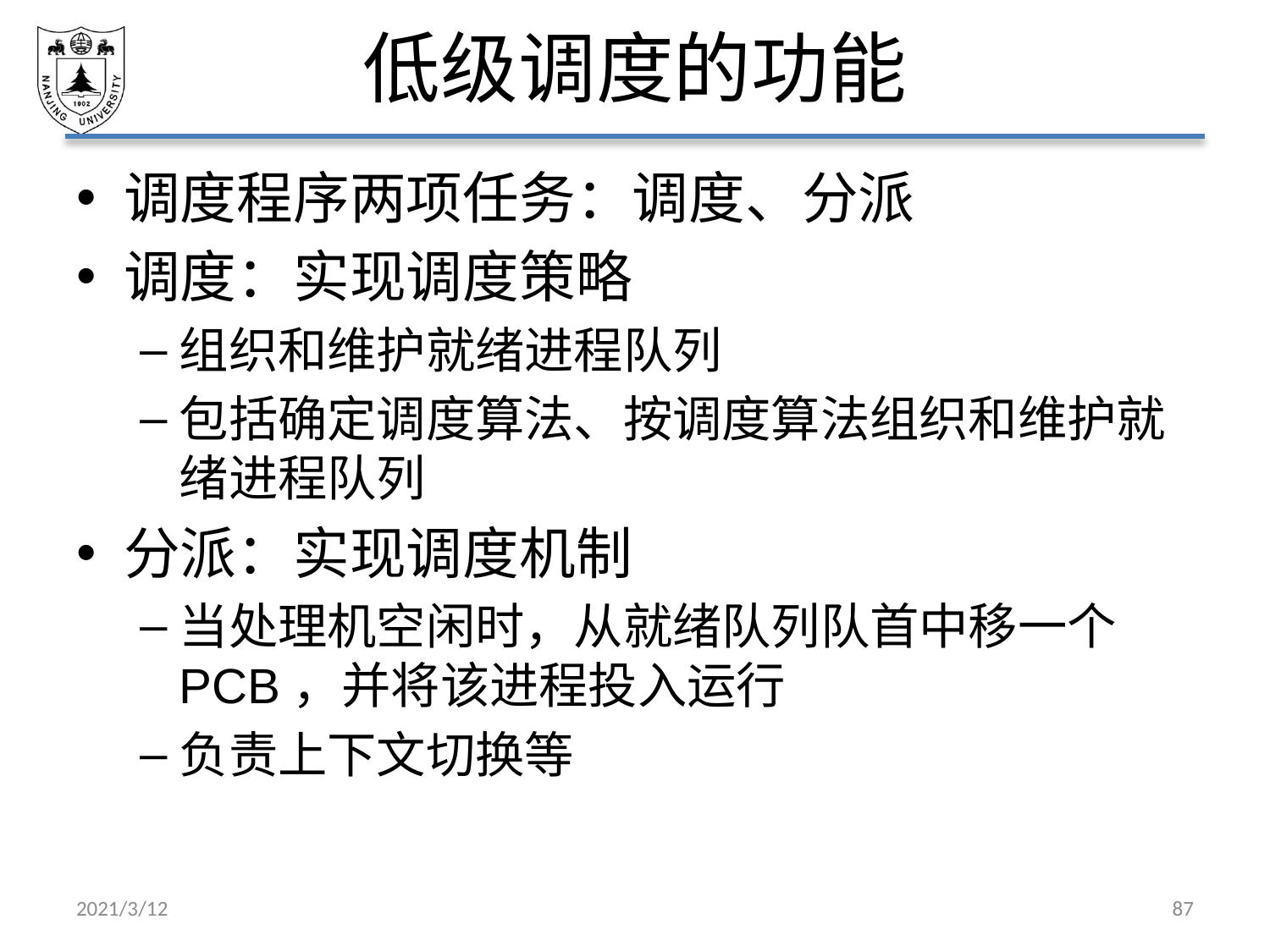

# 低级调度的功能
调度程序两项任务：调度、分派
调度：实现调度策略
组织和维护就绪进程队列
包括确定调度算法、按调度算法组织和维护就绪进程队列
分派：实现调度机制
当处理机空闲时，从就绪队列队首中移一个PCB，并将该进程投入运行
负责上下文切换等
2021/3/12
87